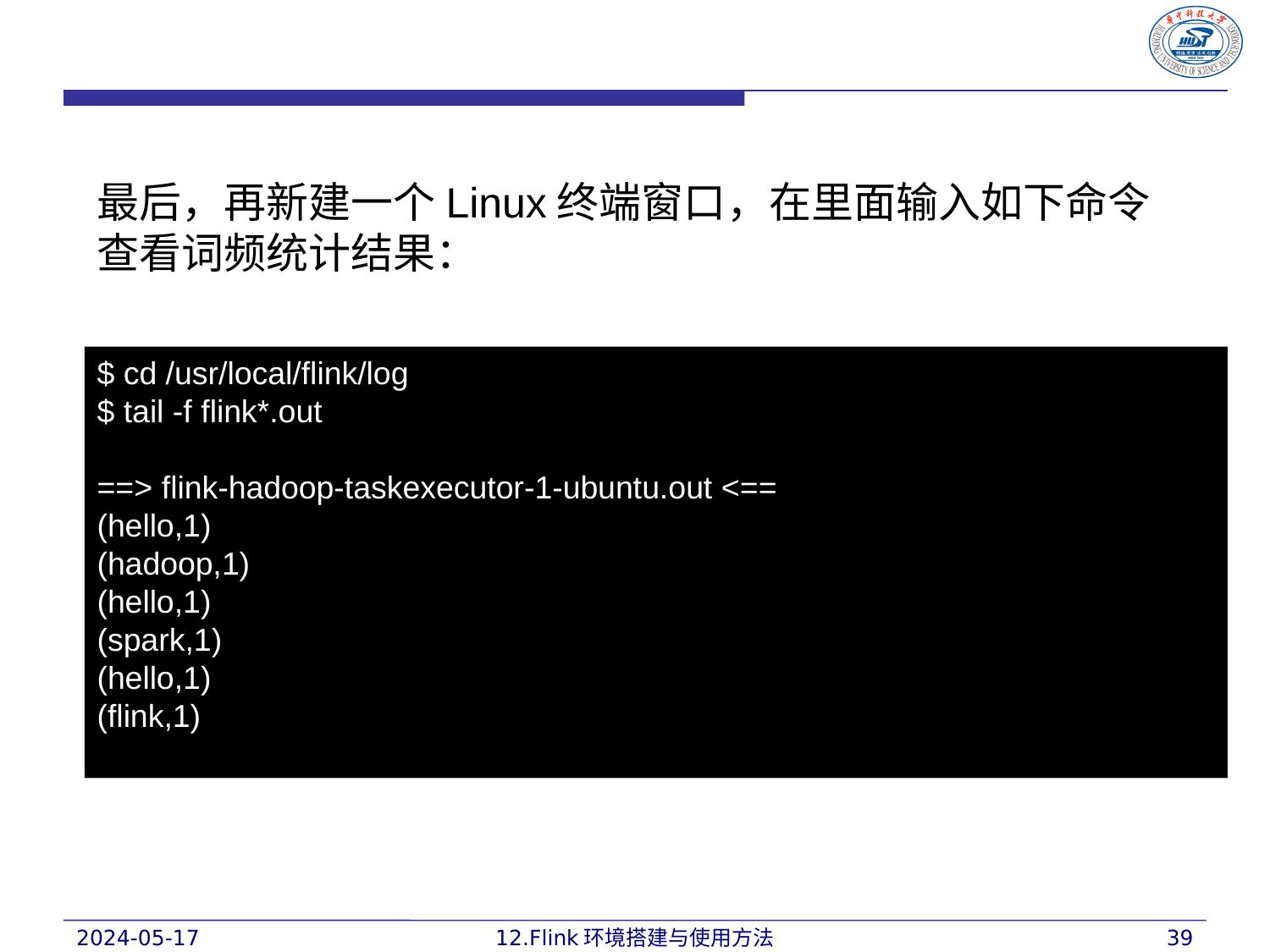

最后，再新建一个Linux终端窗口，在里面输入如下命令查看词频统计结果：
$ cd /usr/local/flink/log
$ tail -f flink*.out

==> flink-hadoop-taskexecutor-1-ubuntu.out <==
(hello,1)
(hadoop,1)
(hello,1)
(spark,1)
(hello,1)
(flink,1)

2024-05-17
12.Flink环境搭建与使用方法
39